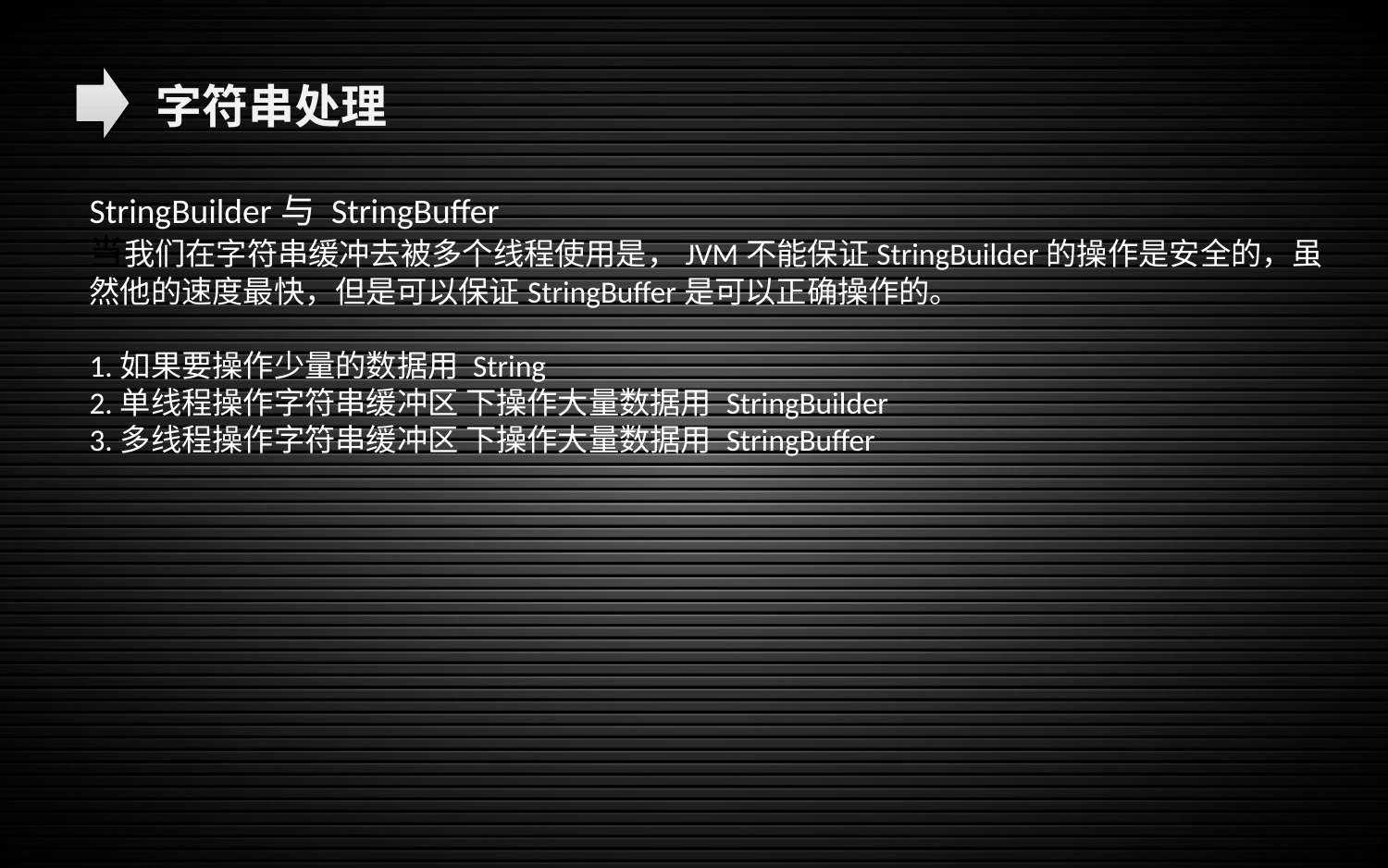

字符串处理
StringBuilder与 StringBuffer
当我们在字符串缓冲去被多个线程使用是，JVM不能保证StringBuilder的操作是安全的，虽然他的速度最快，但是可以保证StringBuffer是可以正确操作的。

1.如果要操作少量的数据用 String
2.单线程操作字符串缓冲区 下操作大量数据用 StringBuilder
3.多线程操作字符串缓冲区 下操作大量数据用 StringBuffer